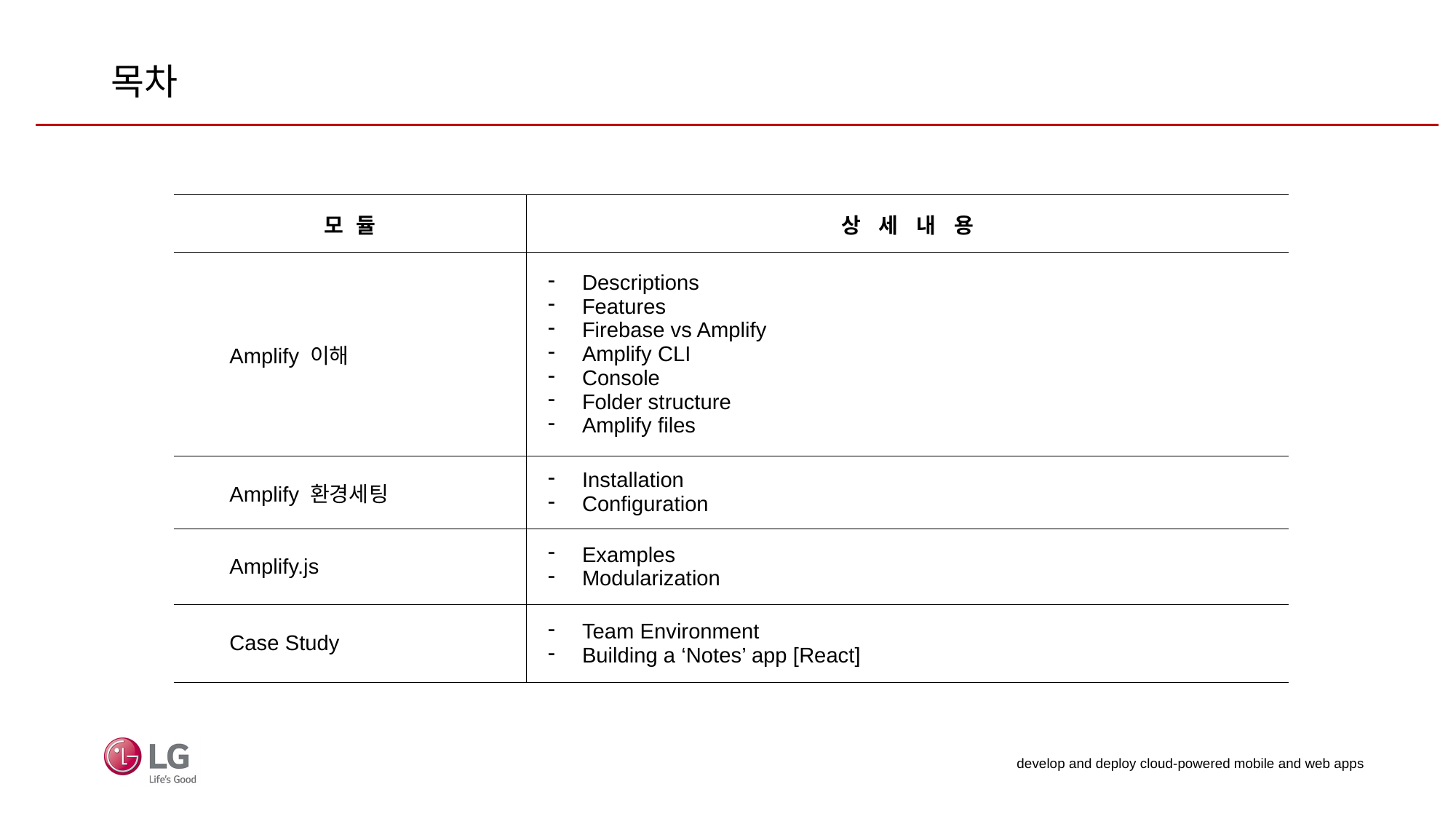

# 목차
| 모 듈 | 상 세 내 용 |
| --- | --- |
| Amplify 이해 | Descriptions Features Firebase vs Amplify Amplify CLI Console Folder structure Amplify files |
| Amplify 환경세팅 | Installation Configuration |
| Amplify.js | Examples Modularization |
| Case Study | Team Environment Building a ‘Notes’ app [React] |